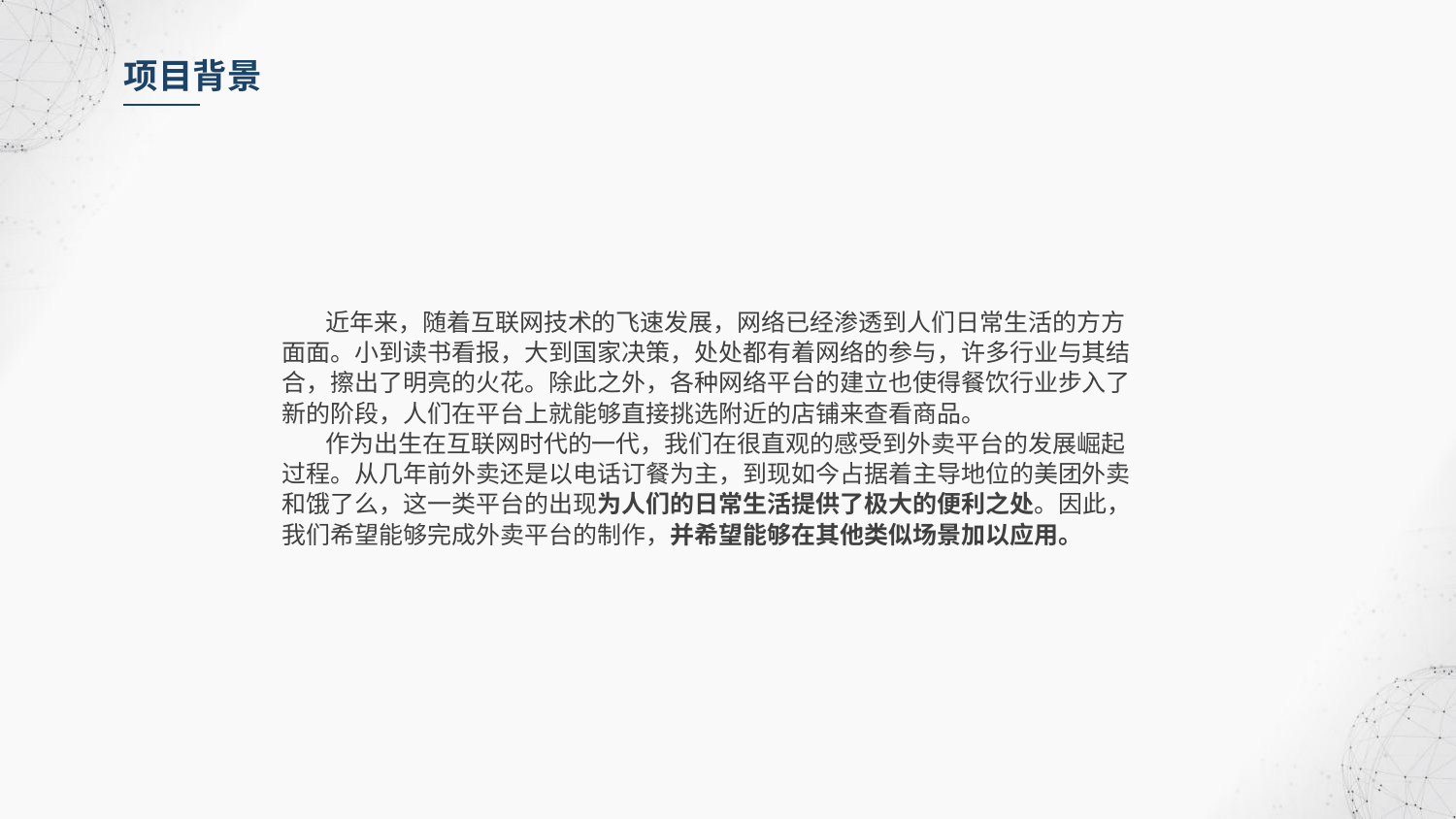

项目背景
       近年来，随着互联网技术的飞速发展，网络已经渗透到人们日常生活的方方面面。小到读书看报，大到国家决策，处处都有着网络的参与，许多行业与其结合，擦出了明亮的火花。除此之外，各种网络平台的建立也使得餐饮行业步入了新的阶段，人们在平台上就能够直接挑选附近的店铺来查看商品。
       作为出生在互联网时代的一代，我们在很直观的感受到外卖平台的发展崛起过程。从几年前外卖还是以电话订餐为主，到现如今占据着主导地位的美团外卖和饿了么，这一类平台的出现为人们的日常生活提供了极大的便利之处。因此，我们希望能够完成外卖平台的制作，并希望能够在其他类似场景加以应用。